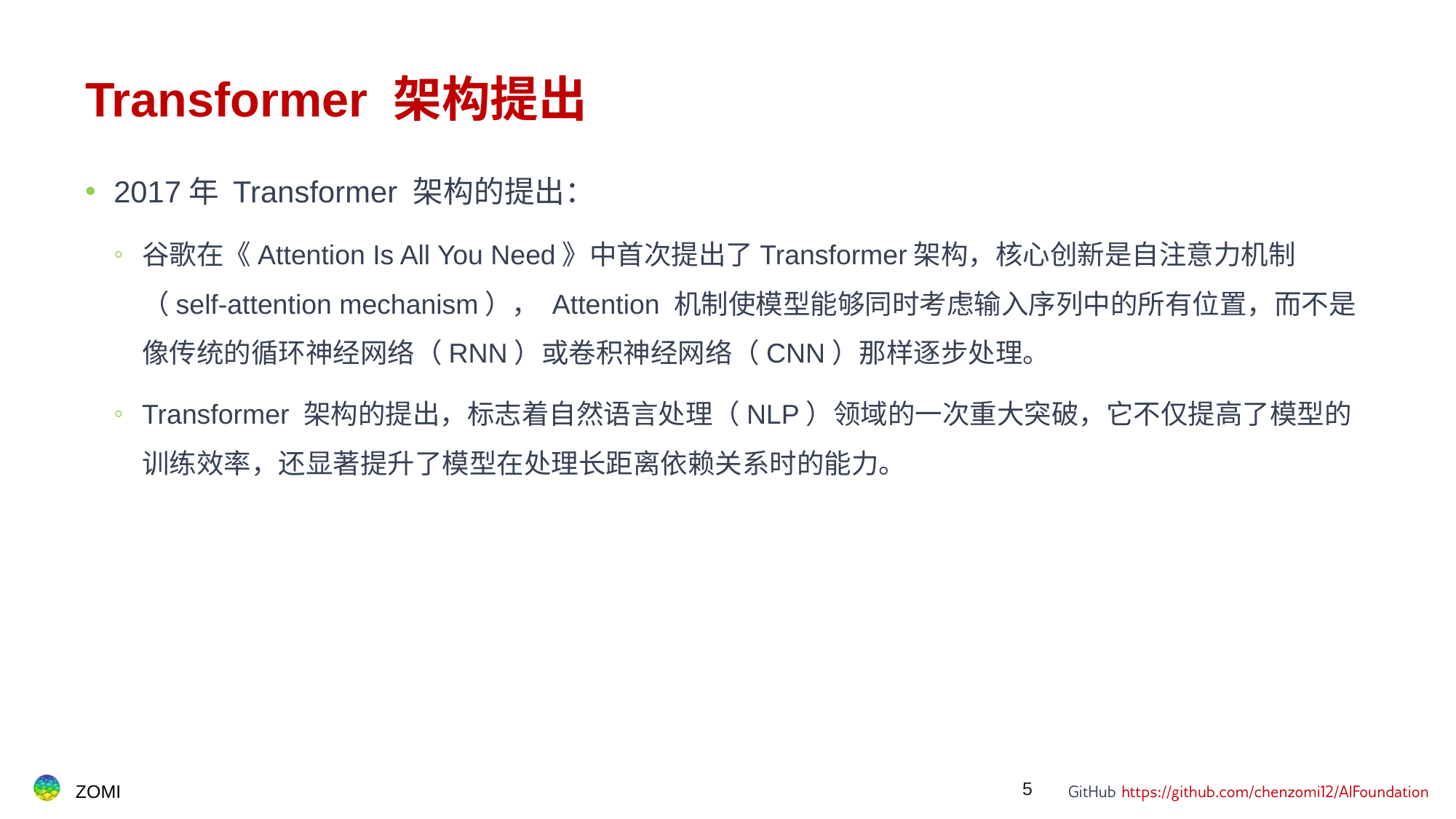

# Transformer 架构提出
2017年 Transformer 架构的提出：
谷歌在《Attention Is All You Need》中首次提出了Transformer架构，核心创新是自注意力机制（self-attention mechanism）， Attention 机制使模型能够同时考虑输入序列中的所有位置，而不是像传统的循环神经网络（RNN）或卷积神经网络（CNN）那样逐步处理。
Transformer 架构的提出，标志着自然语言处理（NLP）领域的一次重大突破，它不仅提高了模型的训练效率，还显著提升了模型在处理长距离依赖关系时的能力。